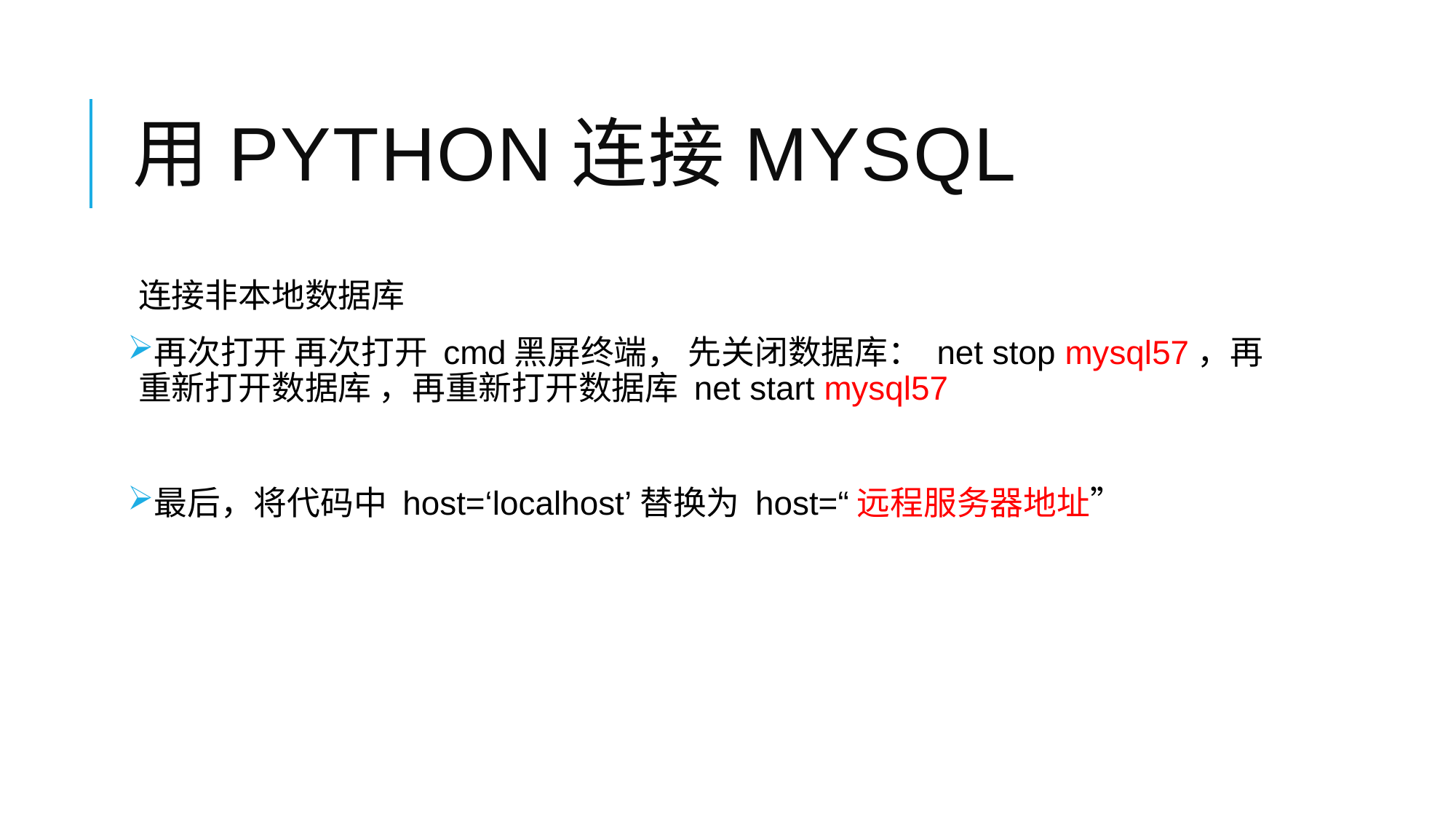

# 用Python连接MySQL
连接非本地数据库
再次打开 再次打开 cmd黑屏终端， 先关闭数据库： net stop mysql57，再重新打开数据库 ，再重新打开数据库 net start mysql57

最后，将代码中 host=‘localhost’替换为 host=“远程服务器地址”